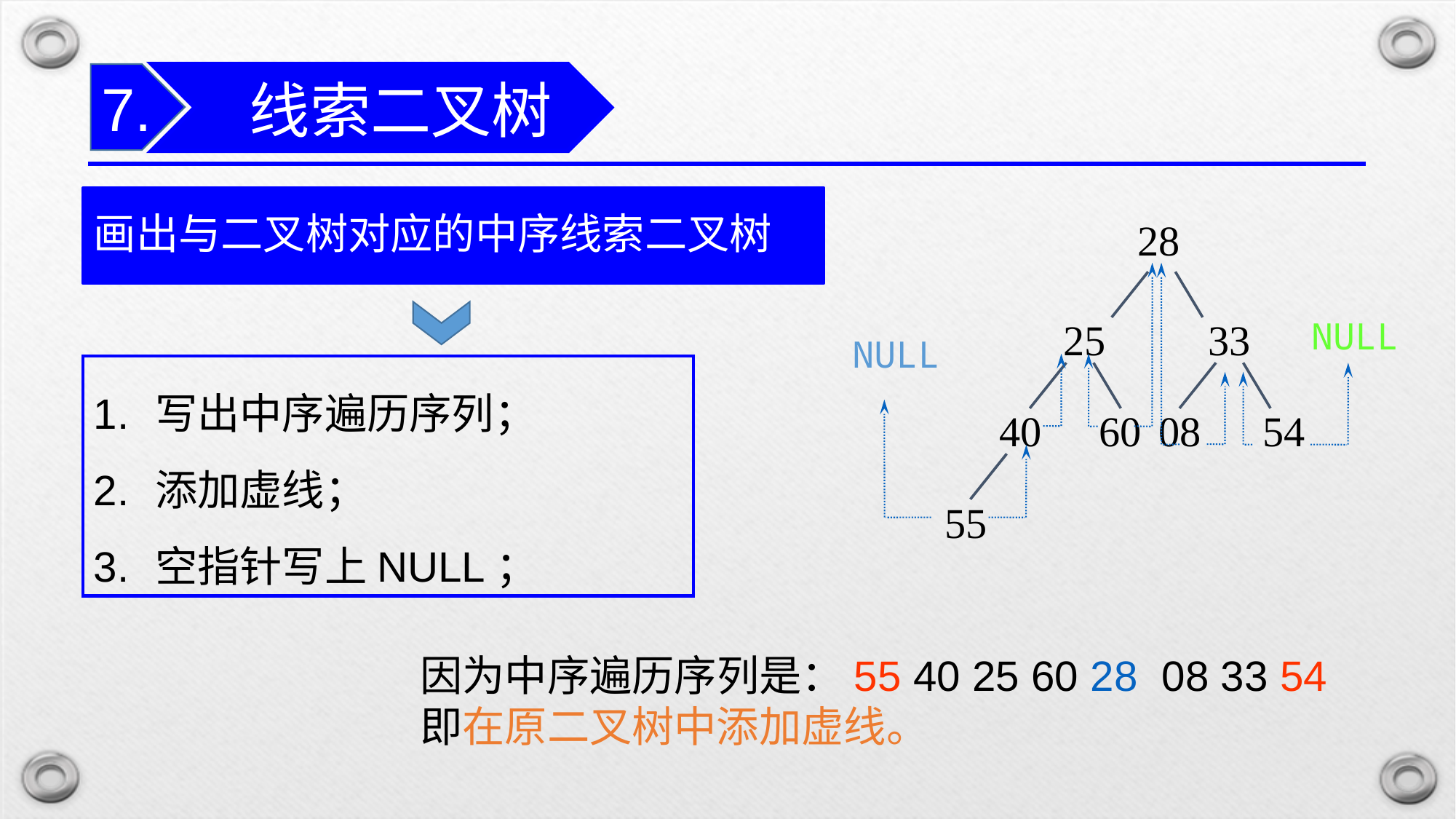

线索二叉树

7.
画出与二叉树对应的中序线索二叉树
28

25
33

40
60
08
54

55

NULL
NULL

写出中序遍历序列；
添加虚线；
空指针写上NULL；
因为中序遍历序列是：55 40 25 60 28  08 33 54
即在原二叉树中添加虚线。